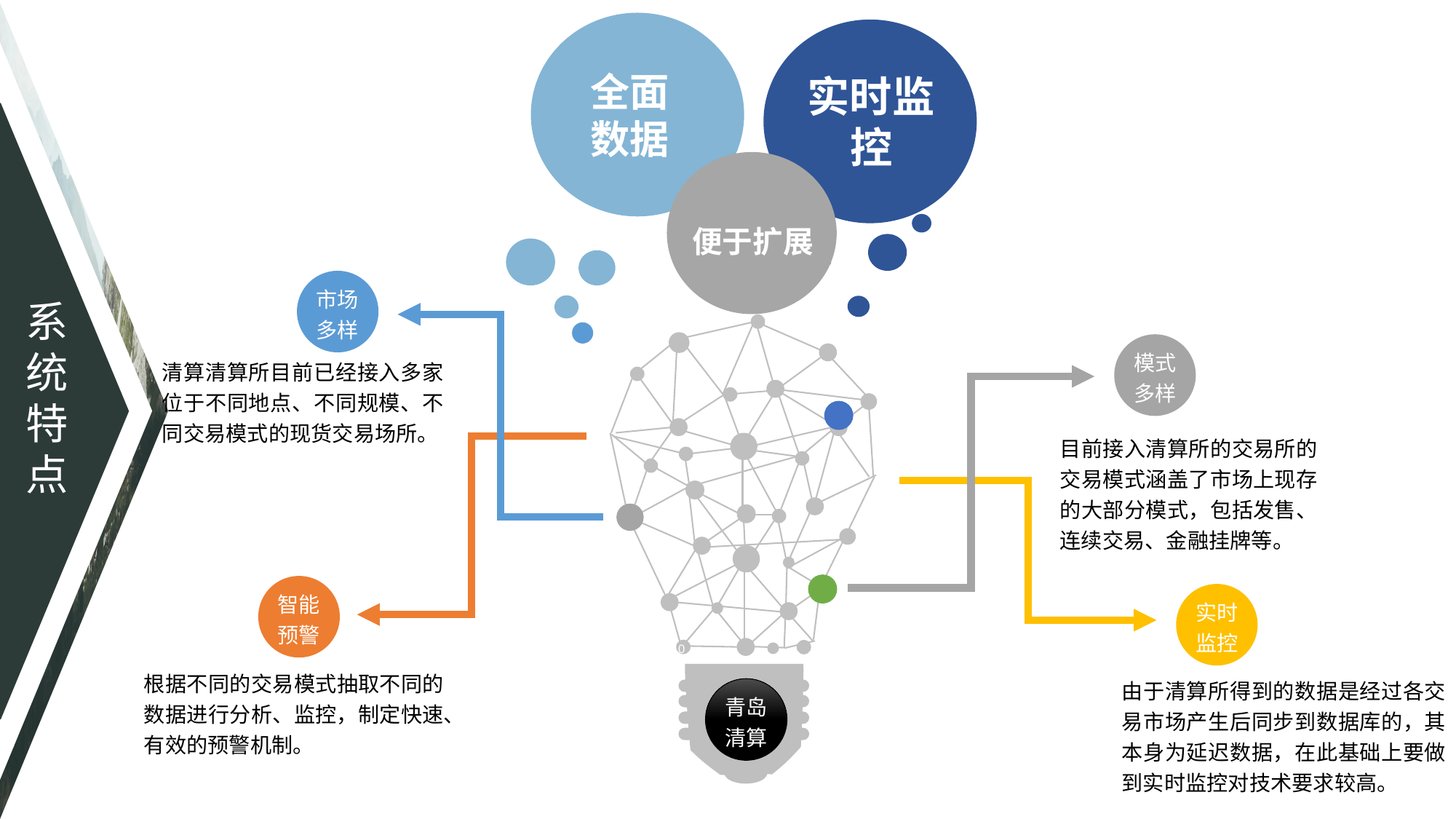

全面数据

实时监控

便于扩展

市场多样

0

模式多样
清算清算所目前已经接入多家位于不同地点、不同规模、不同交易模式的现货交易场所。

目前接入清算所的交易所的交易模式涵盖了市场上现存的大部分模式，包括发售、连续交易、金融挂牌等。

智能预警
实时监控

根据不同的交易模式抽取不同的数据进行分析、监控，制定快速、有效的预警机制。
由于清算所得到的数据是经过各交易市场产生后同步到数据库的，其本身为延迟数据，在此基础上要做到实时监控对技术要求较高。
青岛清算
系统特点